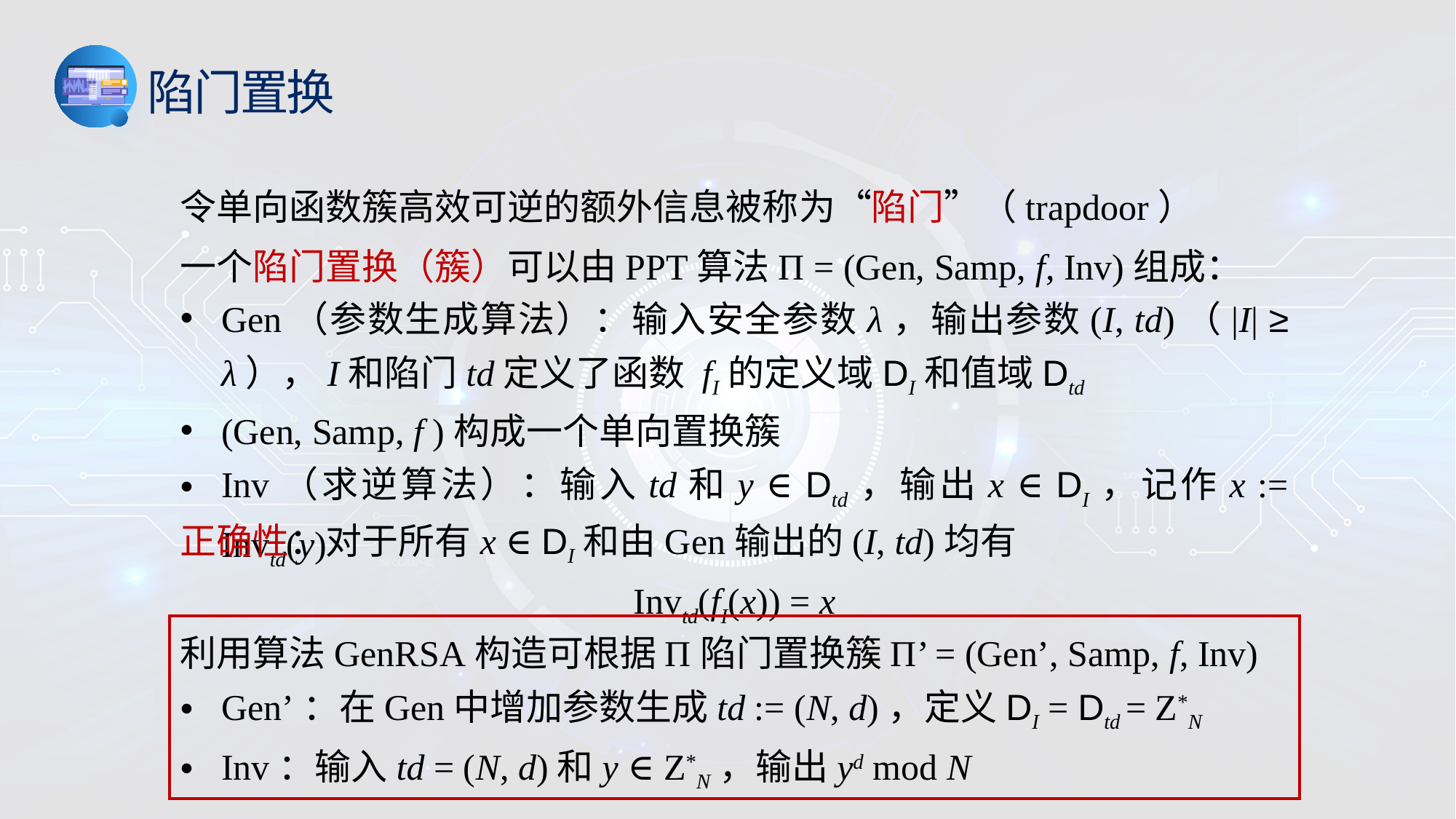

陷门置换

令单向函数簇高效可逆的额外信息被称为“陷门”（trapdoor）
一个陷门置换（簇）可以由PPT算法Π = (Gen, Samp, f, Inv)组成：
Gen（参数生成算法）：输入安全参数λ，输出参数(I, td)（|I| ≥ λ），I和陷门td定义了函数 fI的定义域DI和值域Dtd
(Gen, Samp, f )构成一个单向置换簇
Inv（求逆算法）：输入td和y ∈ Dtd，输出x ∈ DI，记作x := Invtd(y)
正确性：对于所有x ∈ DI和由Gen输出的(I, td)均有
Invtd(fI(x)) = x
利用算法GenRSA构造可根据Π陷门置换簇Π’ = (Gen’, Samp, f, Inv)
Gen’：在Gen中增加参数生成td := (N, d)，定义DI = Dtd = Z*N
Inv：输入td = (N, d)和y ∈ Z*N，输出yd mod N